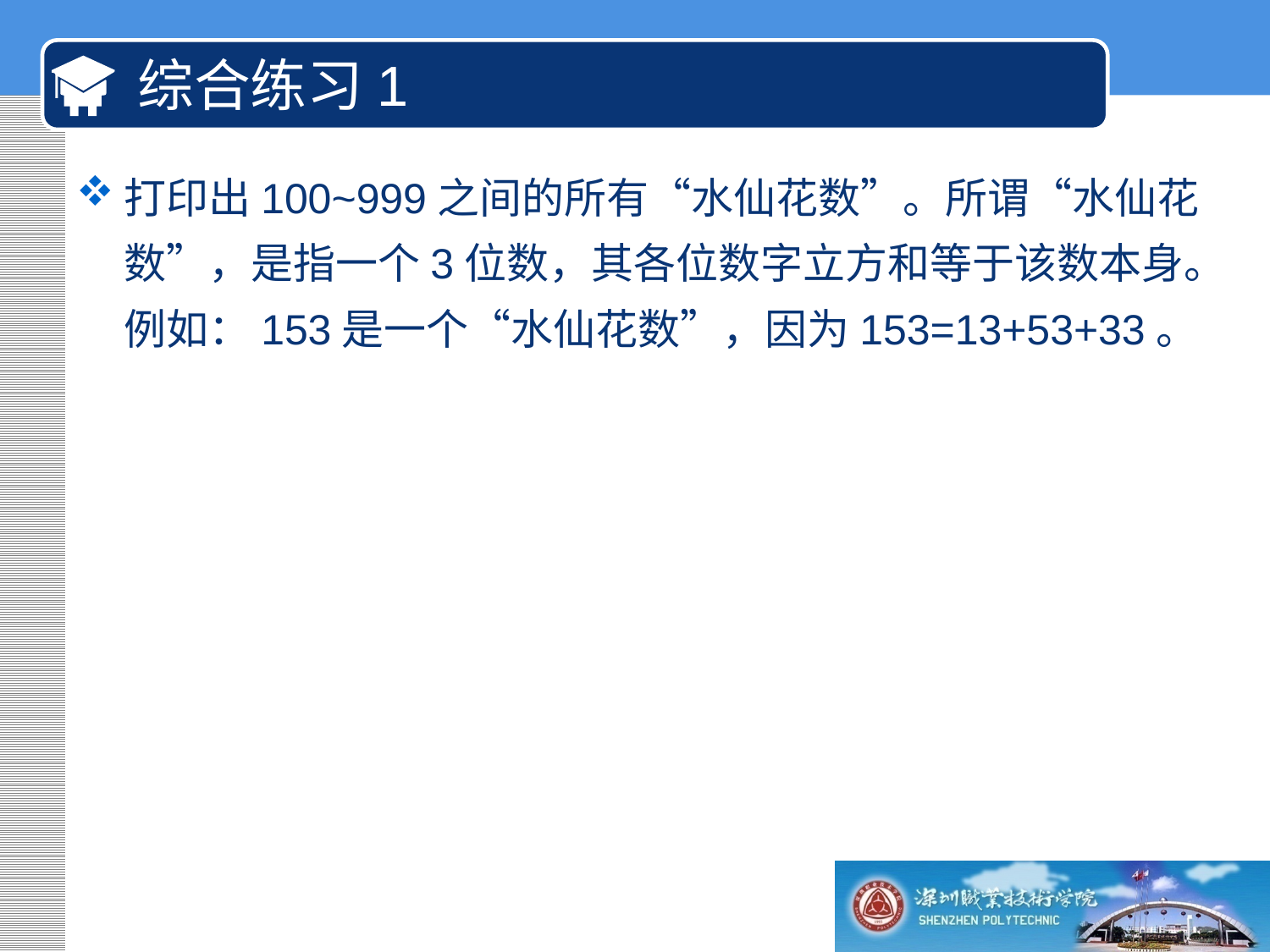

# 综合练习1
打印出100~999之间的所有“水仙花数”。所谓“水仙花数”，是指一个3位数，其各位数字立方和等于该数本身。例如：153是一个“水仙花数”，因为153=13+53+33。